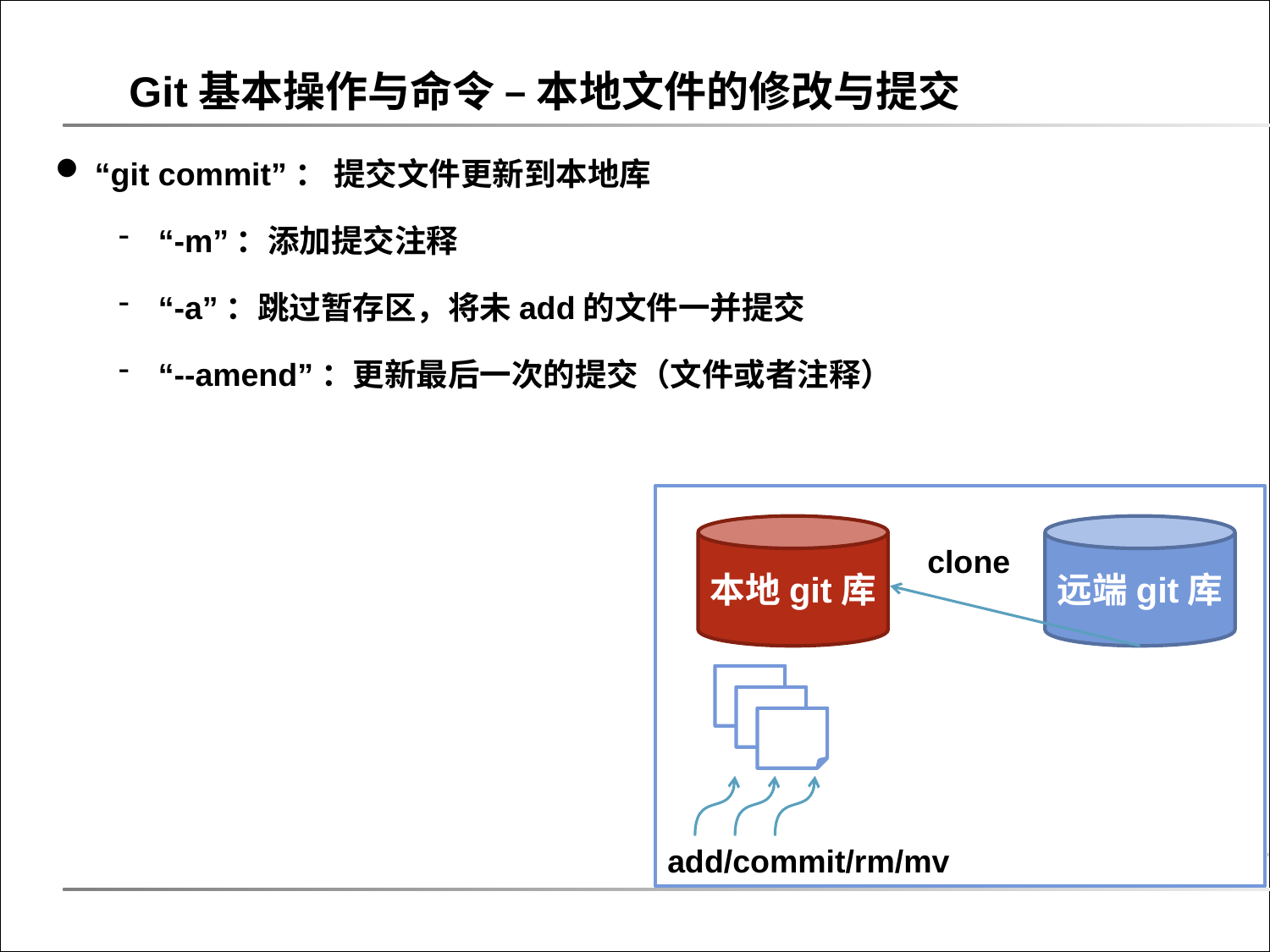

Git基本操作与命令 – 本地文件的修改与提交
“git commit”： 提交文件更新到本地库
“-m”：添加提交注释
“-a”：跳过暂存区，将未add的文件一并提交
“--amend”：更新最后一次的提交（文件或者注释）

本地git库
clone
远端git库

add/commit/rm/mv